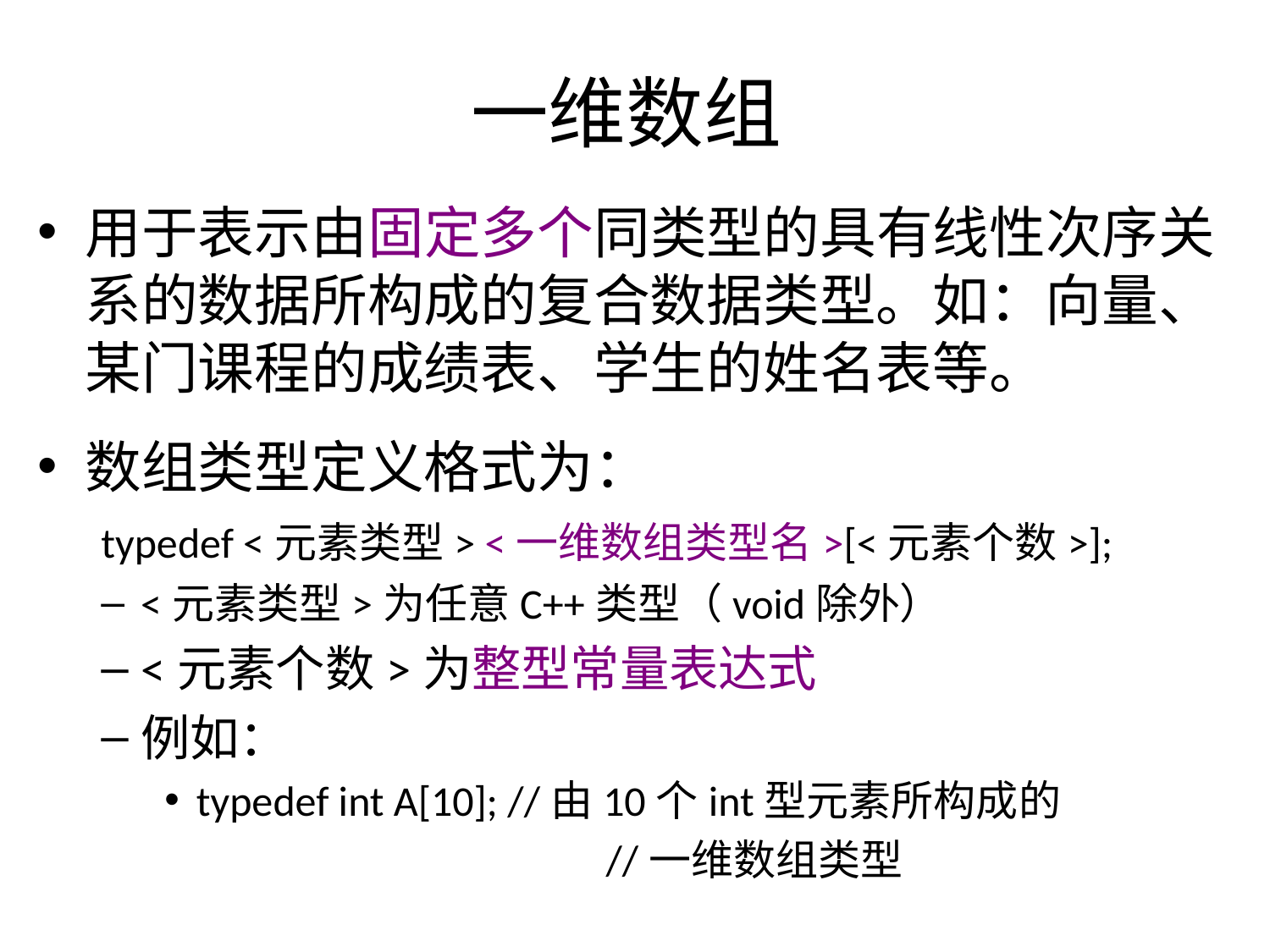

# 一维数组
用于表示由固定多个同类型的具有线性次序关系的数据所构成的复合数据类型。如：向量、某门课程的成绩表、学生的姓名表等。
数组类型定义格式为：
typedef <元素类型> <一维数组类型名>[<元素个数>];
<元素类型>为任意C++类型（void除外）
<元素个数>为整型常量表达式
例如：
typedef int A[10]; //由10个int型元素所构成的
				   //一维数组类型